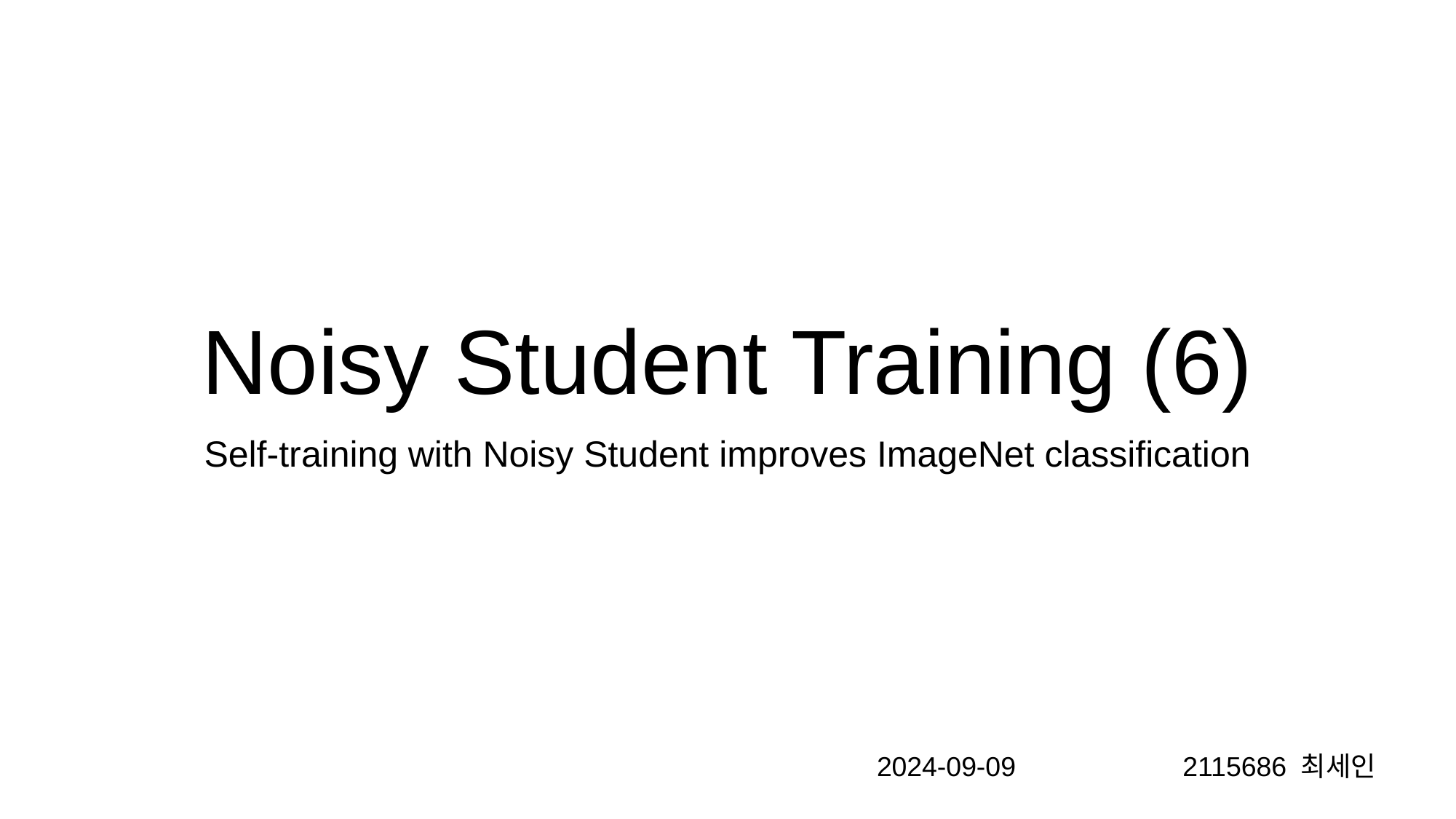

# Noisy Student Training (6)
Self-training with Noisy Student improves ImageNet classification
2024-09-09
2115686 최세인